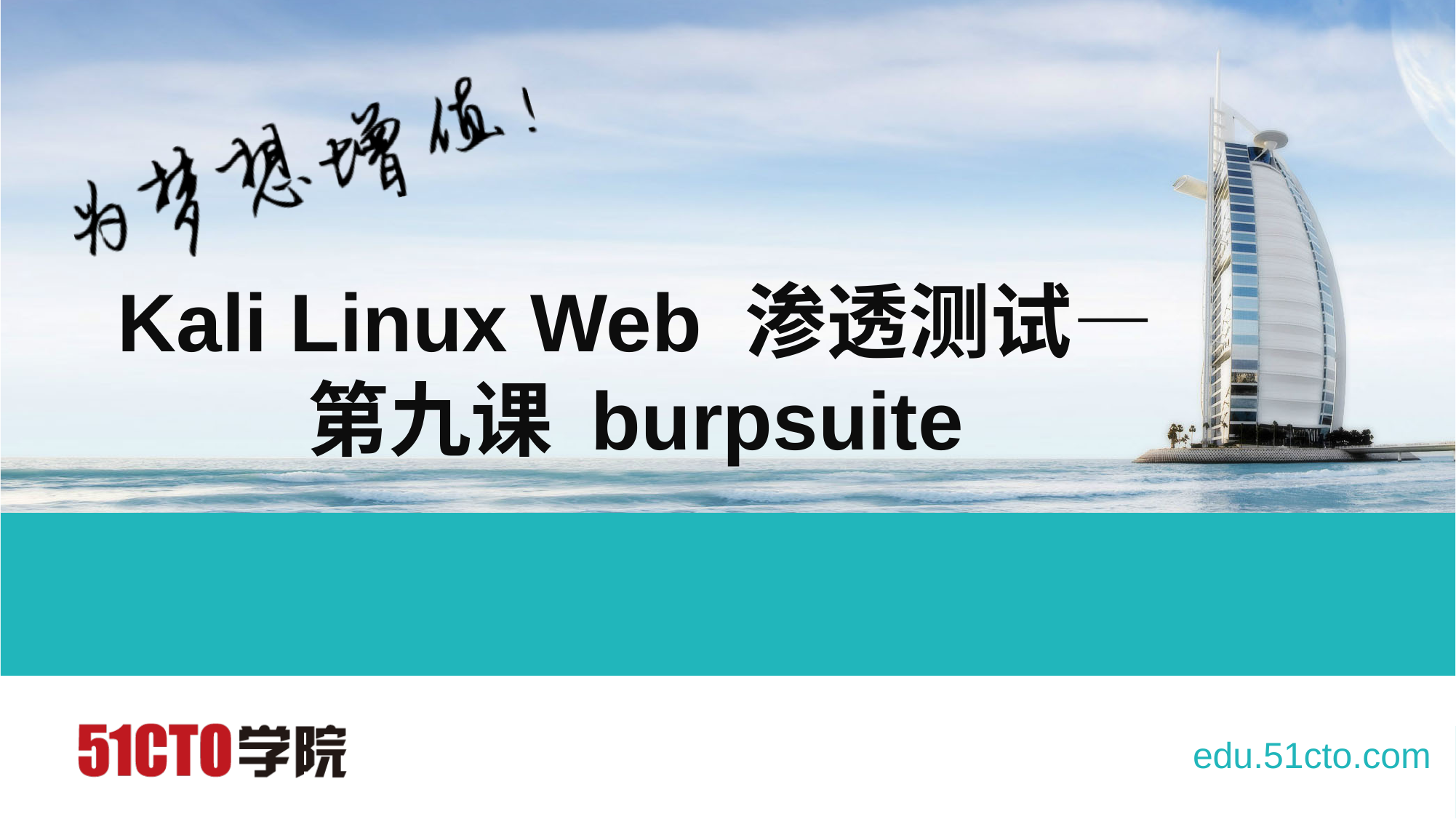

# Kali Linux Web 渗透测试— 第九课 burpsuite